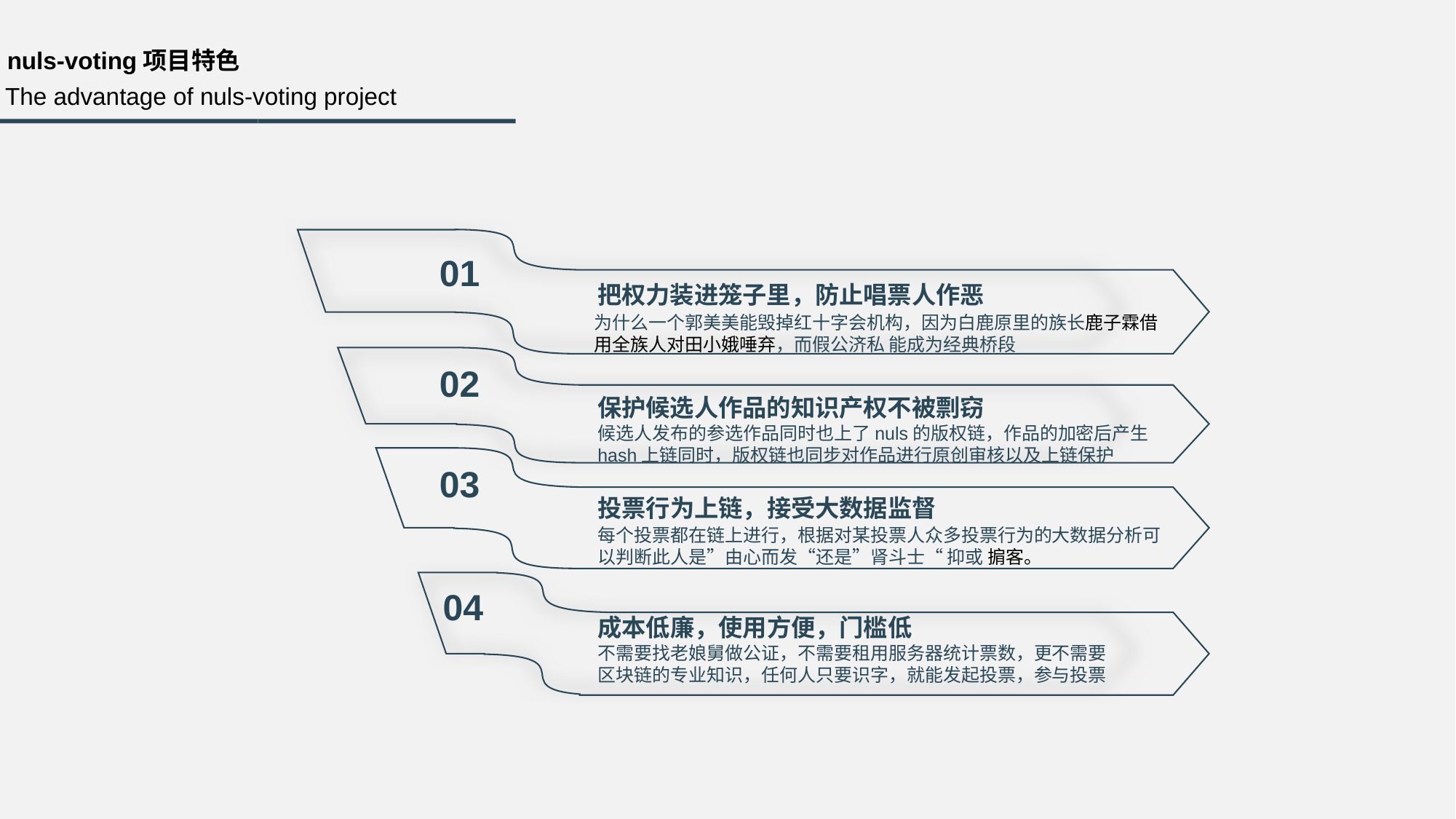

nuls-voting项目特色
The advantage of nuls-voting project

01
把权力装进笼子里，防止唱票人作恶
为什么一个郭美美能毁掉红十字会机构，因为白鹿原里的族长鹿子霖借用全族人对田小娥唾弃，而假公济私 能成为经典桥段

02
保护候选人作品的知识产权不被剽窃
候选人发布的参选作品同时也上了nuls的版权链，作品的加密后产生hash上链同时，版权链也同步对作品进行原创审核以及上链保护

03
投票行为上链，接受大数据监督
每个投票都在链上进行，根据对某投票人众多投票行为的大数据分析可以判断此人是”由心而发“还是”肾斗士“ 抑或 掮客。

04
成本低廉，使用方便，门槛低
不需要找老娘舅做公证，不需要租用服务器统计票数，更不需要区块链的专业知识，任何人只要识字，就能发起投票，参与投票